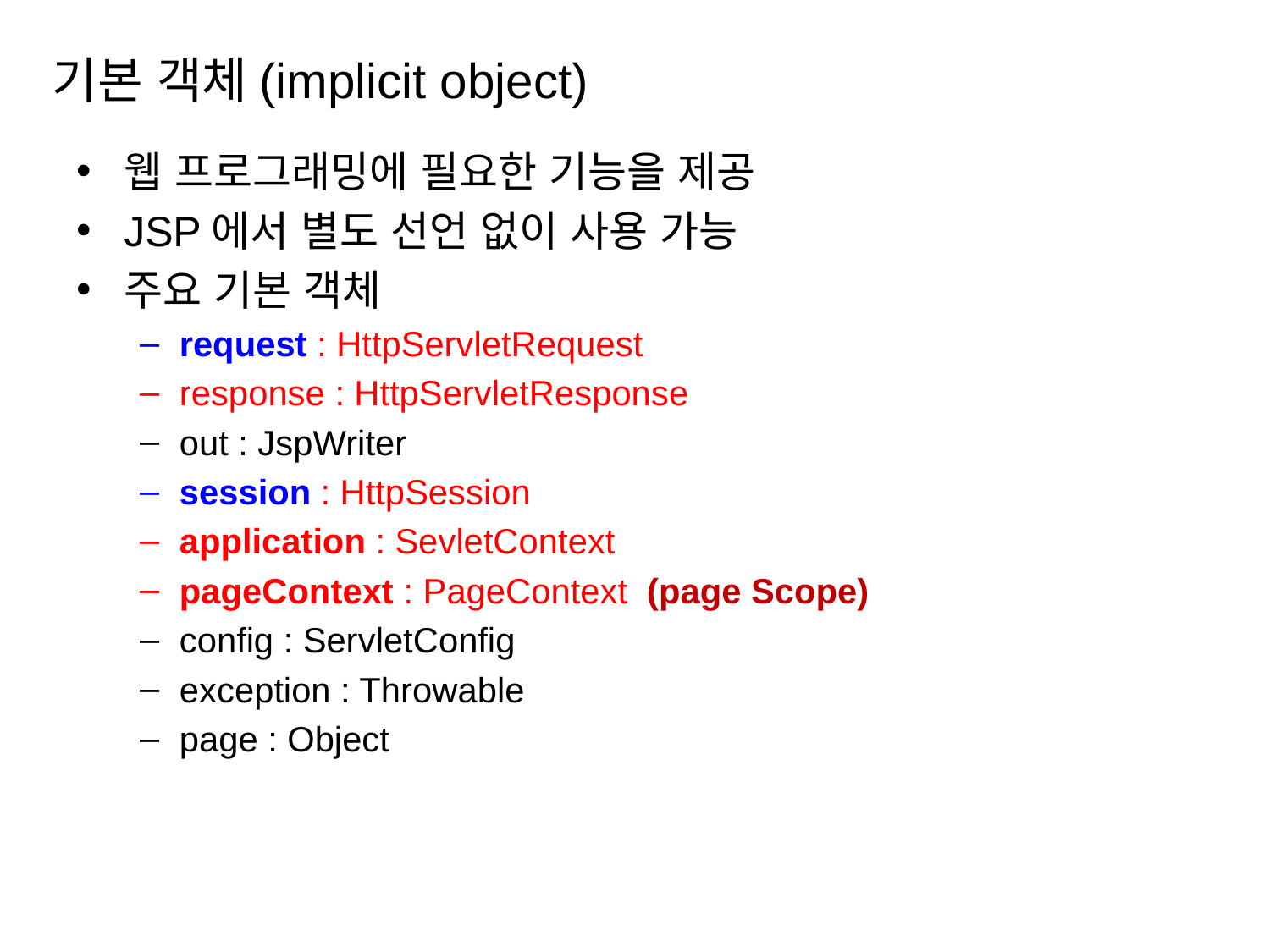

# 기본 객체(implicit object)
웹 프로그래밍에 필요한 기능을 제공
JSP에서 별도 선언 없이 사용 가능
주요 기본 객체
request : HttpServletRequest
response : HttpServletResponse
out : JspWriter
session : HttpSession
application : SevletContext
pageContext : PageContext  (page Scope)
config : ServletConfig
exception : Throwable
page : Object